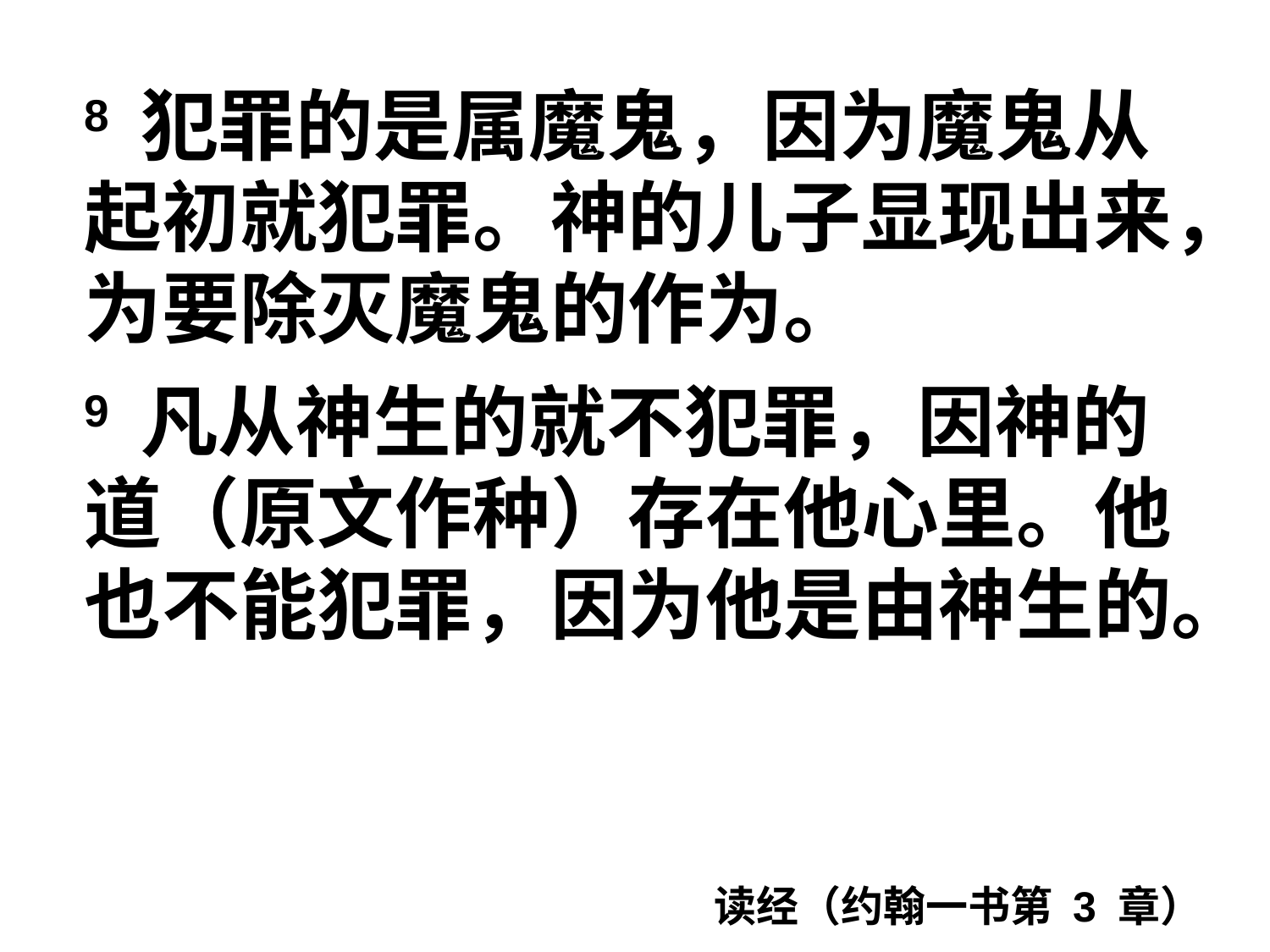

8 犯罪的是属魔鬼，因为魔鬼从起初就犯罪。神的儿子显现出来，为要除灭魔鬼的作为。
9 凡从神生的就不犯罪，因神的道（原文作种）存在他心里。他也不能犯罪，因为他是由神生的。
读经（约翰一书第 3 章）